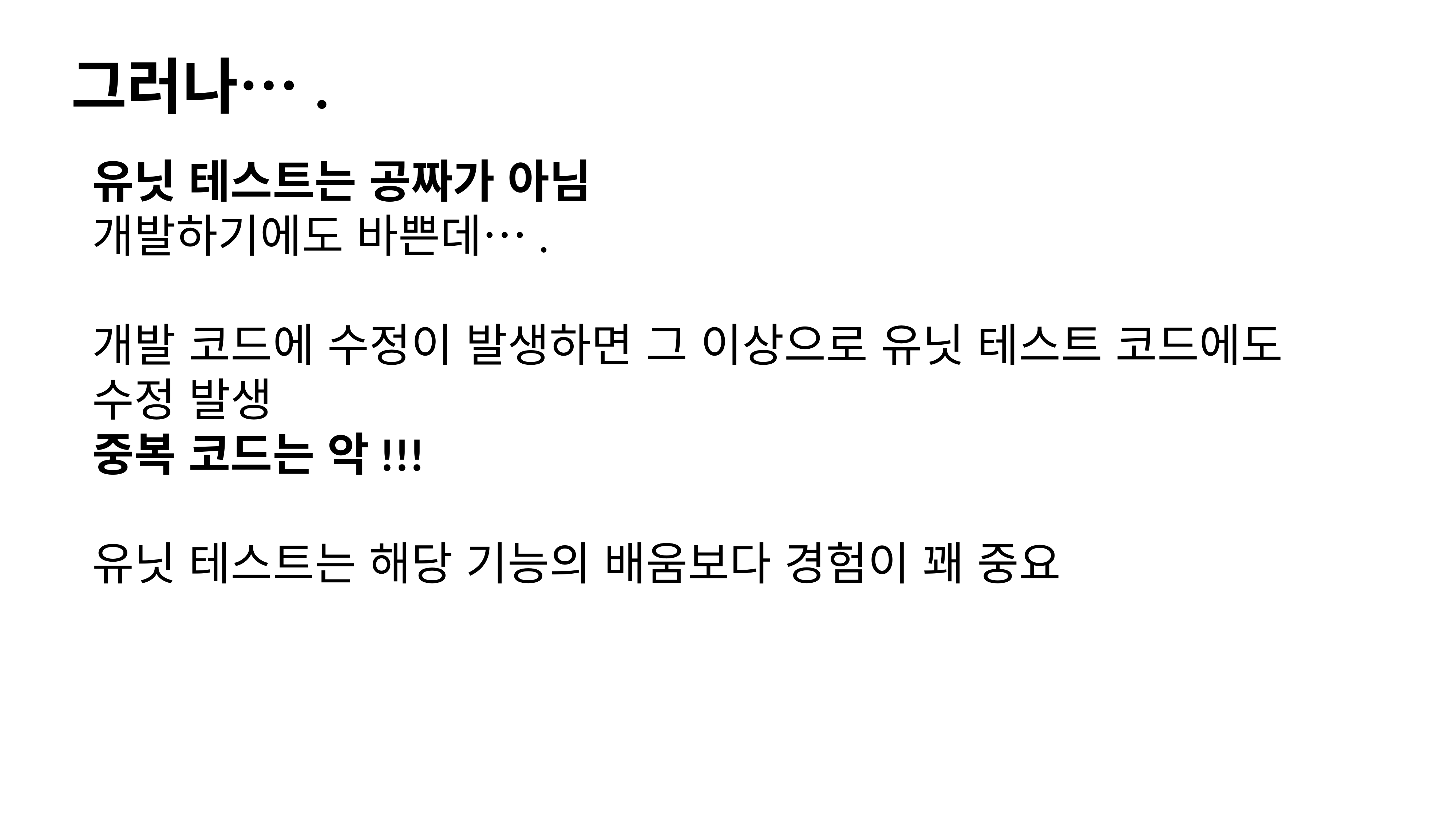

그러나….
유닛 테스트는 공짜가 아님
개발하기에도 바쁜데….
개발 코드에 수정이 발생하면 그 이상으로 유닛 테스트 코드에도 수정 발생
중복 코드는 악!!!
유닛 테스트는 해당 기능의 배움보다 경험이 꽤 중요